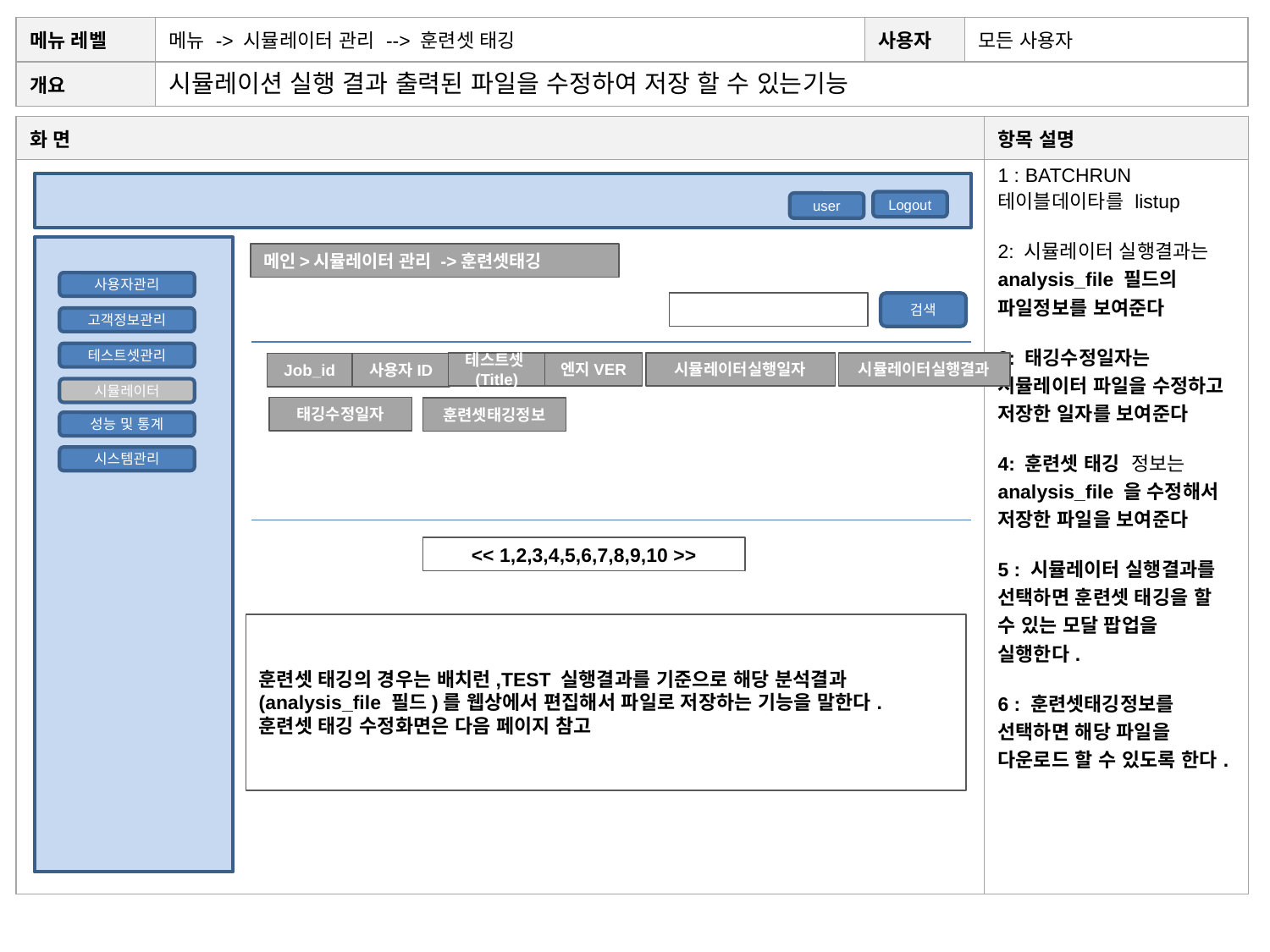

| 메뉴 레벨 | 메뉴 -> 시뮬레이터 관리 --> 훈련셋 태깅 | 사용자 | 모든 사용자 |
| --- | --- | --- | --- |
| 개요 | 시뮬레이션 실행 결과 출력된 파일을 수정하여 저장 할 수 있는기능 |  |  |
| 화 면 | 항목 설명 |
| --- | --- |
|  | 1 : BATCHRUN 테이블데이타를 listup 2: 시뮬레이터 실행결과는 analysis\_file 필드의 파일정보를 보여준다 3: 태깅수정일자는 시뮬레이터 파일을 수정하고 저장한 일자를 보여준다 4: 훈련셋 태깅 정보는 analysis\_file 을 수정해서 저장한 파일을 보여준다 5 : 시뮬레이터 실행결과를 선택하면 훈련셋 태깅을 할 수 있는 모달 팝업을 실행한다. 6 : 훈련셋태깅정보를 선택하면 해당 파일을 다운로드 할 수 있도록 한다. |

Logout
user

메인>시뮬레이터 관리 ->훈련셋태깅
사용자관리
검색
검색
고객정보관리
테스트셋관리
테스트셋(Title)
엔지VER
시뮬레이터실행일자
시뮬레이터실행결과
사용자ID
Job_id
시뮬레이터
태깅수정일자
훈련셋태깅정보
성능 및 통계
시스템관리
<< 1,2,3,4,5,6,7,8,9,10 >>
훈련셋 태깅의 경우는 배치런,TEST 실행결과를 기준으로 해당 분석결과(analysis_file 필드)를 웹상에서 편집해서 파일로 저장하는 기능을 말한다.
훈련셋 태깅 수정화면은 다음 페이지 참고